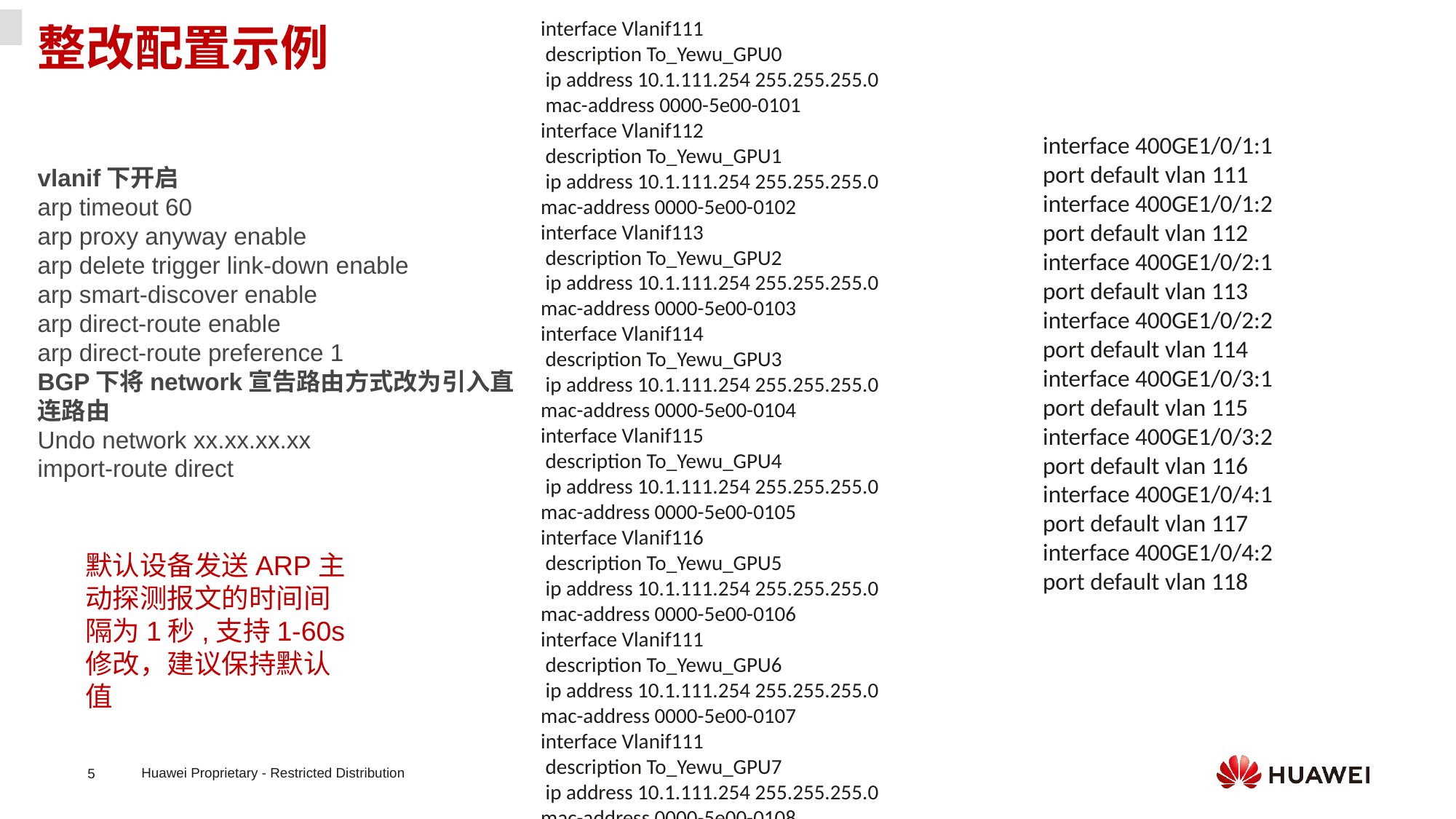

interface Vlanif111
 description To_Yewu_GPU0
 ip address 10.1.111.254 255.255.255.0
 mac-address 0000-5e00-0101
interface Vlanif112
 description To_Yewu_GPU1
 ip address 10.1.111.254 255.255.255.0
mac-address 0000-5e00-0102
interface Vlanif113
 description To_Yewu_GPU2
 ip address 10.1.111.254 255.255.255.0
mac-address 0000-5e00-0103
interface Vlanif114
 description To_Yewu_GPU3
 ip address 10.1.111.254 255.255.255.0
mac-address 0000-5e00-0104
interface Vlanif115
 description To_Yewu_GPU4
 ip address 10.1.111.254 255.255.255.0
mac-address 0000-5e00-0105
interface Vlanif116
 description To_Yewu_GPU5
 ip address 10.1.111.254 255.255.255.0
mac-address 0000-5e00-0106
interface Vlanif111
 description To_Yewu_GPU6
 ip address 10.1.111.254 255.255.255.0
mac-address 0000-5e00-0107
interface Vlanif111
 description To_Yewu_GPU7
 ip address 10.1.111.254 255.255.255.0
mac-address 0000-5e00-0108
整改配置示例
interface 400GE1/0/1:1
port default vlan 111
interface 400GE1/0/1:2
port default vlan 112
interface 400GE1/0/2:1
port default vlan 113
interface 400GE1/0/2:2
port default vlan 114
interface 400GE1/0/3:1
port default vlan 115
interface 400GE1/0/3:2
port default vlan 116
interface 400GE1/0/4:1
port default vlan 117
interface 400GE1/0/4:2
port default vlan 118

vlanif下开启
arp timeout 60
arp proxy anyway enable
arp delete trigger link-down enable
arp smart-discover enable
arp direct-route enable
arp direct-route preference 1
BGP下将network宣告路由方式改为引入直连路由
Undo network xx.xx.xx.xx
import-route direct

默认设备发送ARP主动探测报文的时间间隔为1秒,支持1-60s修改，建议保持默认值